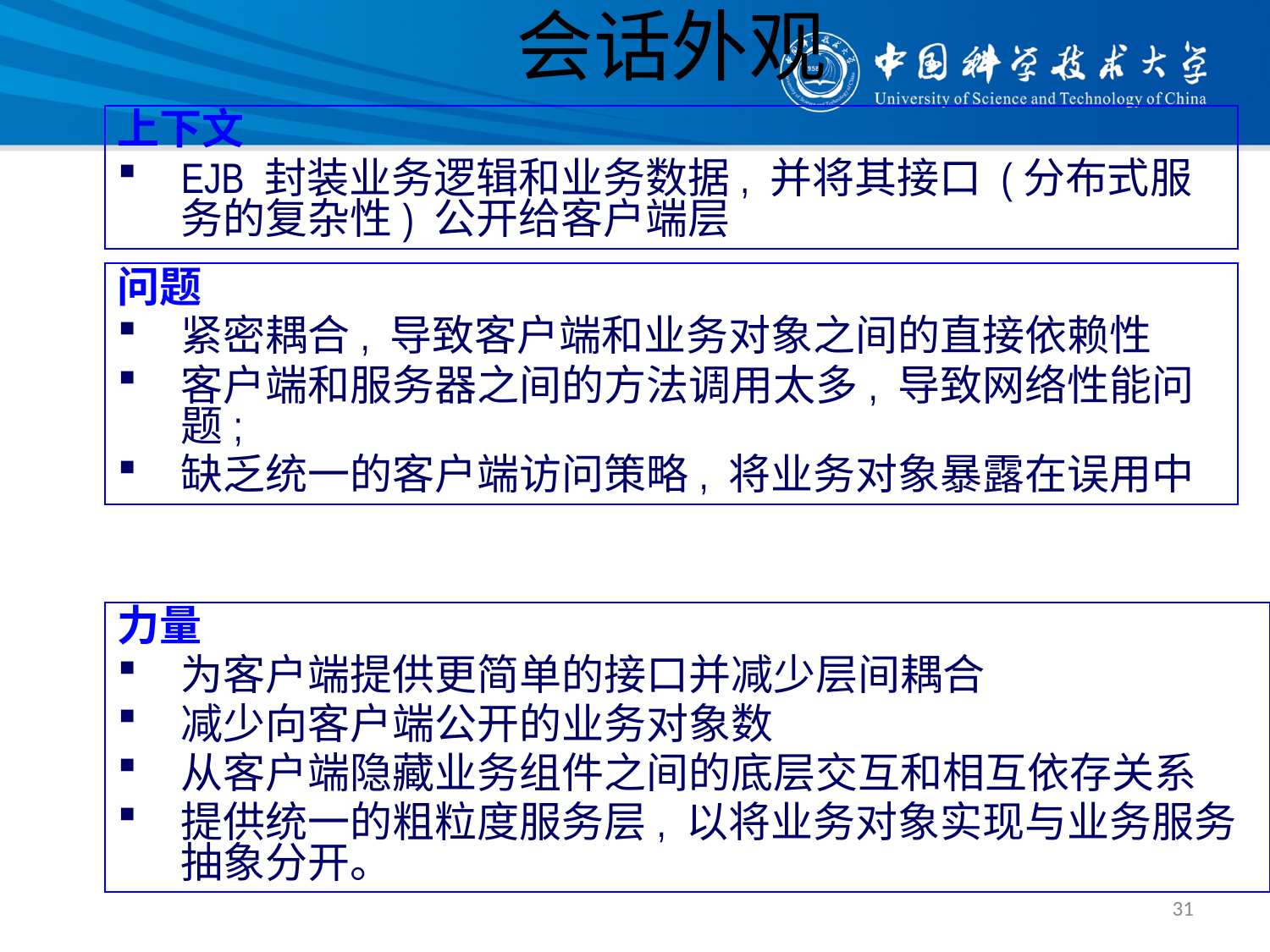

# 会话外观
上下文
EJB 封装业务逻辑和业务数据, 并将其接口 (分布式服务的复杂性) 公开给客户端层
问题
紧密耦合, 导致客户端和业务对象之间的直接依赖性
客户端和服务器之间的方法调用太多, 导致网络性能问题;
缺乏统一的客户端访问策略, 将业务对象暴露在误用中
力量
为客户端提供更简单的接口并减少层间耦合
减少向客户端公开的业务对象数
从客户端隐藏业务组件之间的底层交互和相互依存关系
提供统一的粗粒度服务层, 以将业务对象实现与业务服务抽象分开。
31